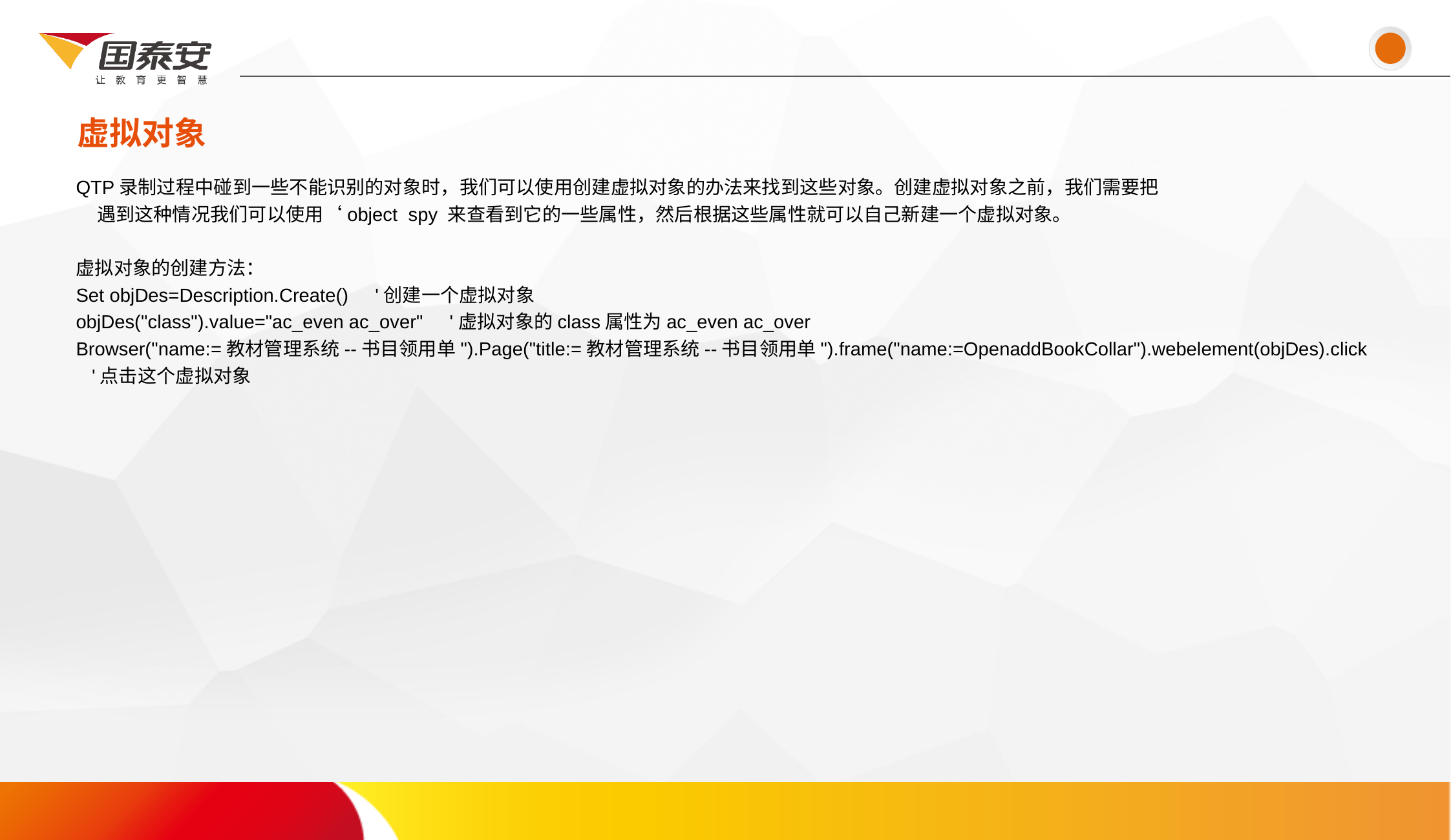

虚拟对象
# QTP录制过程中碰到一些不能识别的对象时，我们可以使用创建虚拟对象的办法来找到这些对象。创建虚拟对象之前，我们需要把 遇到这种情况我们可以使用‘object  spy 来查看到它的一些属性，然后根据这些属性就可以自己新建一个虚拟对象。 虚拟对象的创建方法： Set objDes=Description.Create()     '创建一个虚拟对象 objDes("class").value="ac_even ac_over"     '虚拟对象的class属性为ac_even ac_over Browser("name:=教材管理系统--书目领用单").Page("title:=教材管理系统--书目领用单").frame("name:=OpenaddBookCollar").webelement(objDes).click      '点击这个虚拟对象